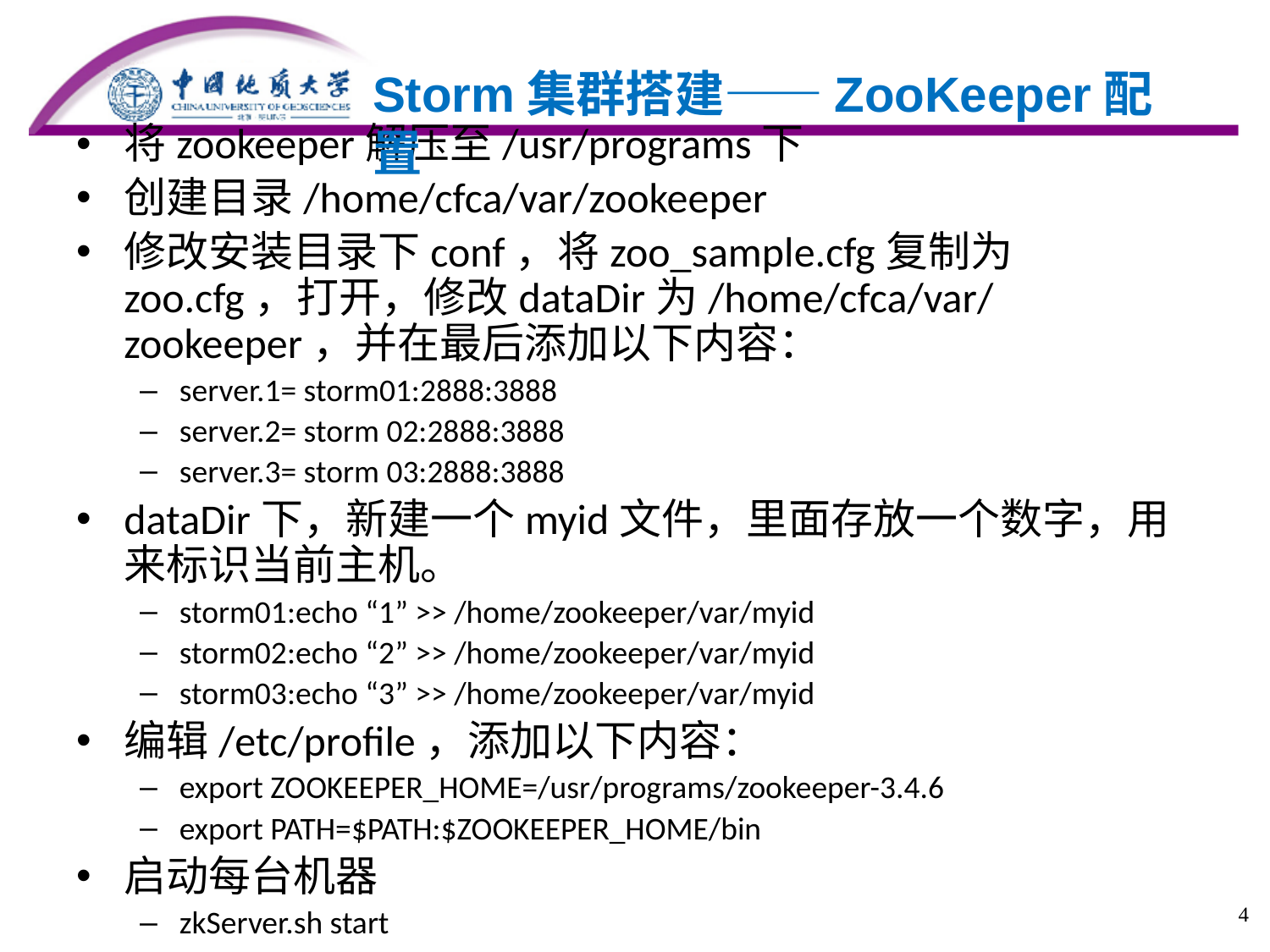

Storm集群搭建——ZooKeeper配置
将zookeeper解压至/usr/programs下
创建目录/home/cfca/var/zookeeper
修改安装目录下conf，将zoo_sample.cfg复制为zoo.cfg，打开，修改dataDir为/home/cfca/var/zookeeper，并在最后添加以下内容：
server.1= storm01:2888:3888
server.2= storm 02:2888:3888
server.3= storm 03:2888:3888
dataDir下，新建一个myid文件，里面存放一个数字，用来标识当前主机。
storm01:echo “1” >> /home/zookeeper/var/myid
storm02:echo “2” >> /home/zookeeper/var/myid
storm03:echo “3” >> /home/zookeeper/var/myid
编辑/etc/profile，添加以下内容：
export ZOOKEEPER_HOME=/usr/programs/zookeeper-3.4.6
export PATH=$PATH:$ZOOKEEPER_HOME/bin
启动每台机器
zkServer.sh start